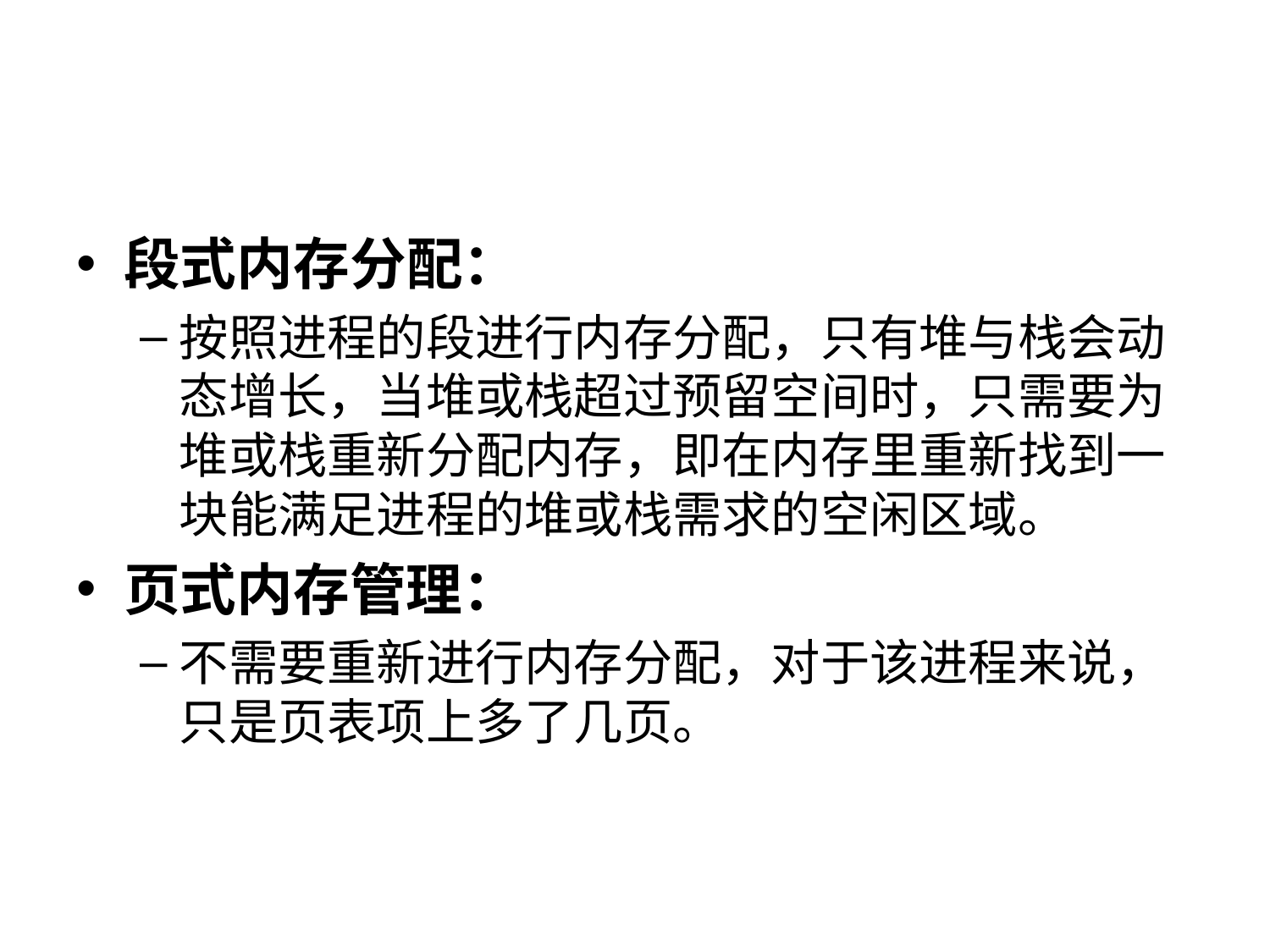

#
段式内存分配：
按照进程的段进行内存分配，只有堆与栈会动态增长，当堆或栈超过预留空间时，只需要为堆或栈重新分配内存，即在内存里重新找到一块能满足进程的堆或栈需求的空闲区域。
页式内存管理：
不需要重新进行内存分配，对于该进程来说，只是页表项上多了几页。